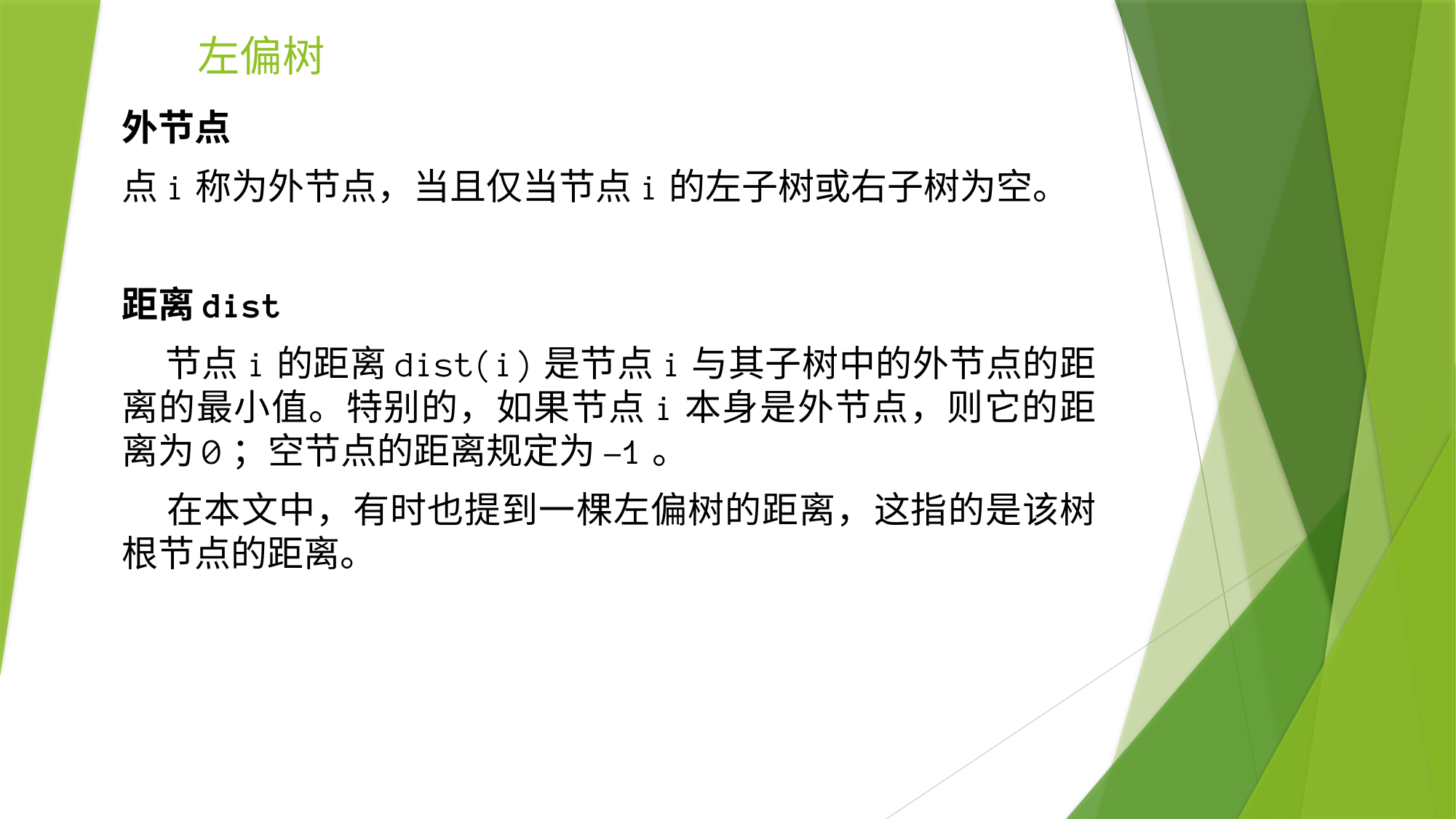

# 左偏树
外节点
点i称为外节点，当且仅当节点i的左子树或右子树为空。

距离dist
    节点i的距离dist(i)是节点i与其子树中的外节点的距离的最小值。特别的，如果节点i本身是外节点，则它的距离为0；空节点的距离规定为-1。
    在本文中，有时也提到一棵左偏树的距离，这指的是该树根节点的距离。